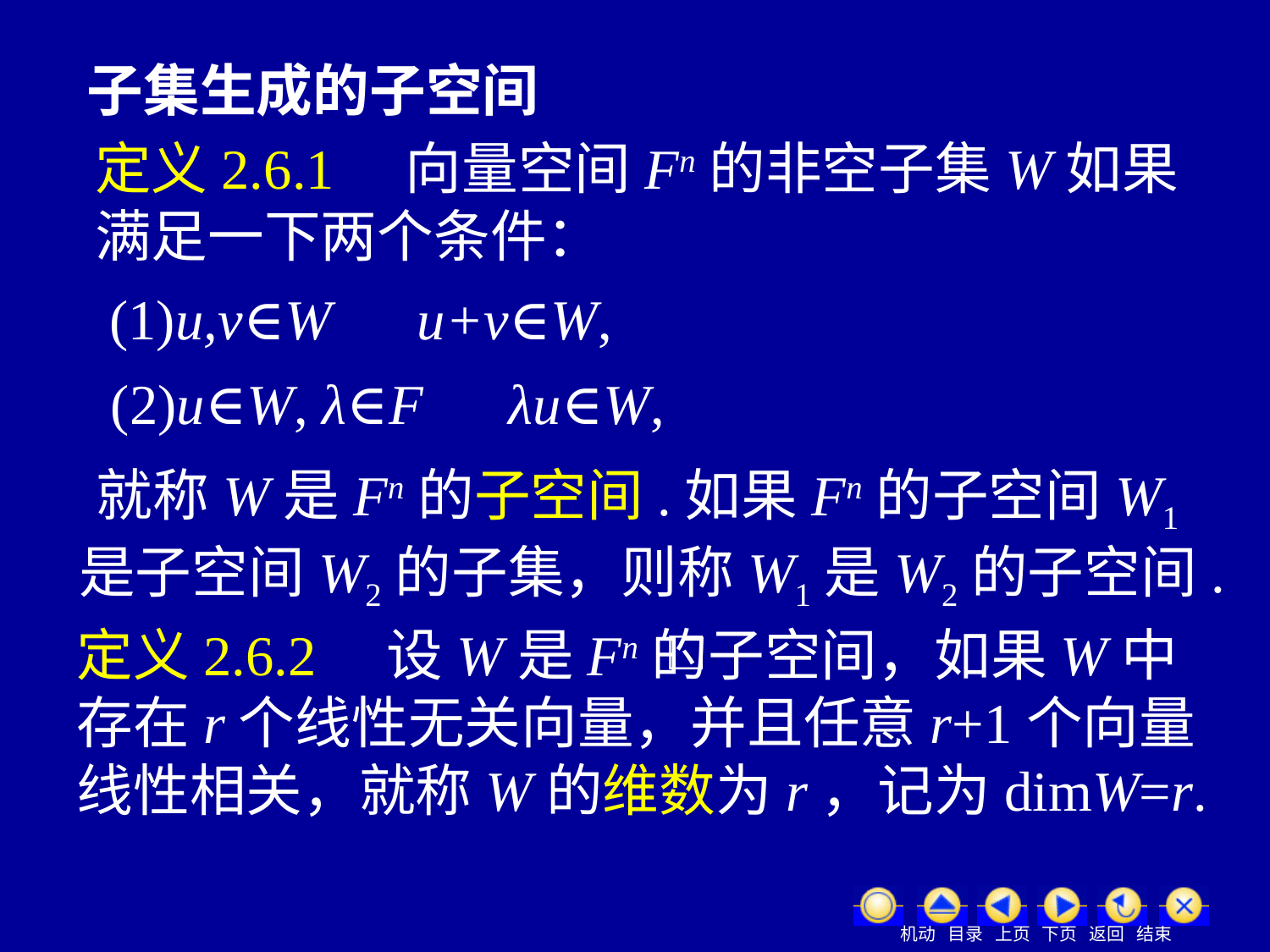

子集生成的子空间
定义2.6.1    向量空间Fn的非空子集W如果满足一下两个条件：
(1)u,v∈W      u+v∈W,
(2)u∈W, λ∈F      λu∈W,
就称W是Fn的子空间.如果Fn的子空间W1是子空间W2的子集，则称W1是W2的子空间.      □
定义2.6.2    设W是Fn的子空间，如果W中存在r个线性无关向量，并且任意r+1个向量线性相关，就称W的维数为r，记为dimW=r.